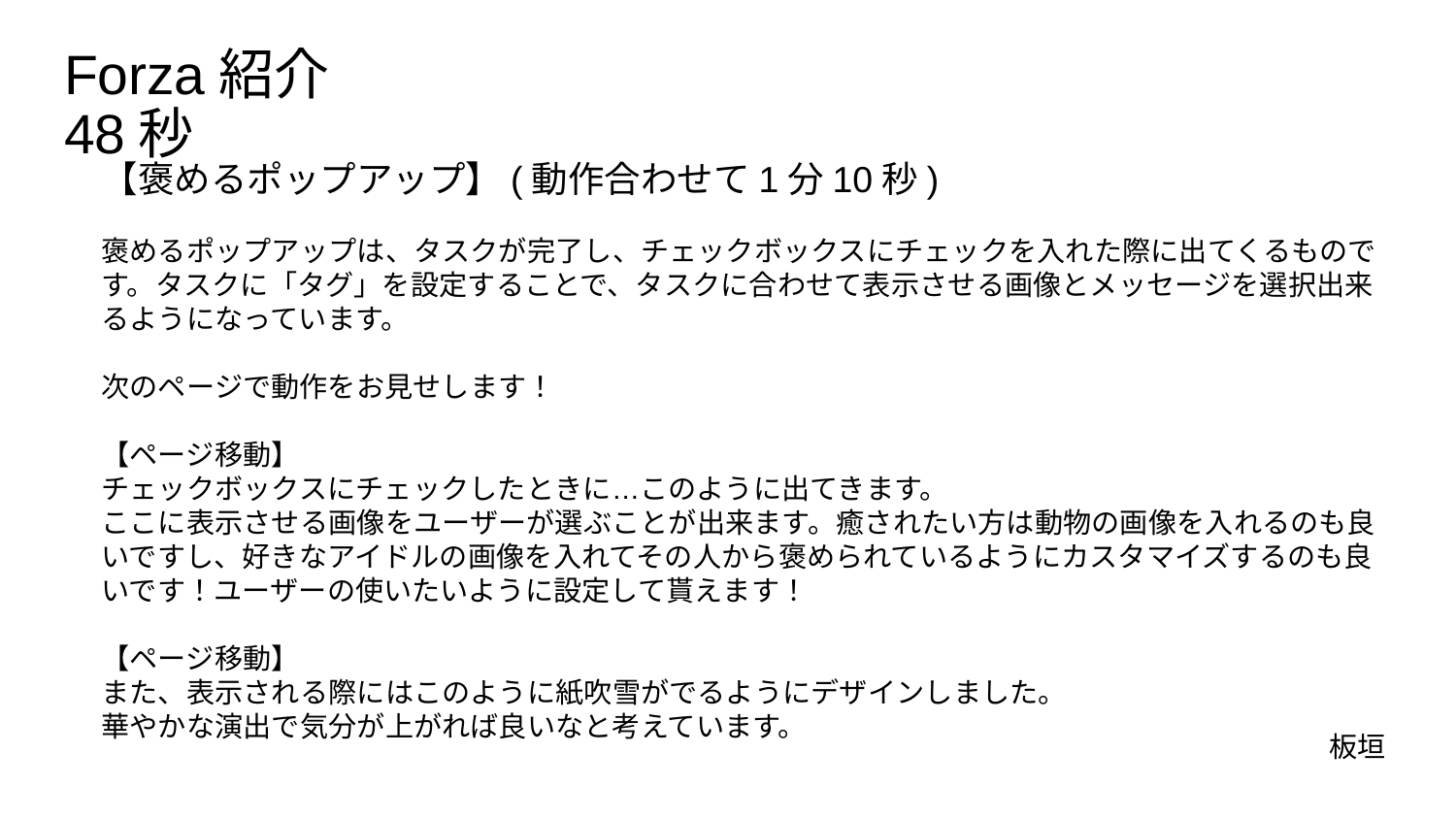

# Forza紹介　　　　　　　　　　　　　　　　　　48秒
【褒めるポップアップ】(動作合わせて1分10秒)

褒めるポップアップは、タスクが完了し、チェックボックスにチェックを入れた際に出てくるものです。タスクに「タグ」を設定することで、タスクに合わせて表示させる画像とメッセージを選択出来るようになっています。

次のページで動作をお見せします！

【ページ移動】
チェックボックスにチェックしたときに…このように出てきます。
ここに表示させる画像をユーザーが選ぶことが出来ます。癒されたい方は動物の画像を入れるのも良いですし、好きなアイドルの画像を入れてその人から褒められているようにカスタマイズするのも良いです！ユーザーの使いたいように設定して貰えます！

【ページ移動】
また、表示される際にはこのように紙吹雪がでるようにデザインしました。
華やかな演出で気分が上がれば良いなと考えています。

板垣